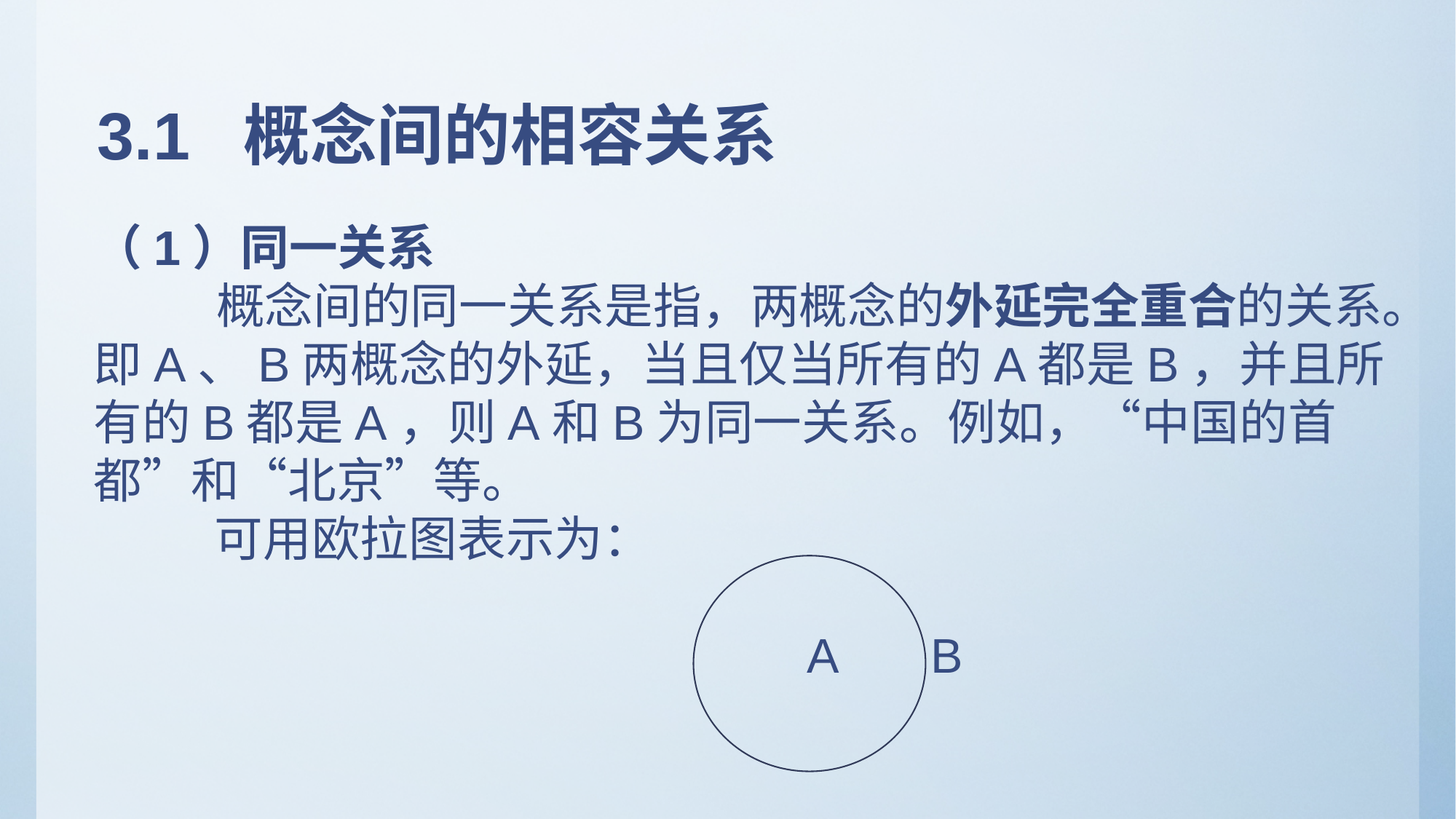

# 3.1  概念间的相容关系
（1）同一关系
          概念间的同一关系是指，两概念的外延完全重合的关系。即A、B两概念的外延，当且仅当所有的A都是B，并且所有的B都是A，则A和B为同一关系。例如，“中国的首都”和“北京”等。
          可用欧拉图表示为：

                                                     A       B